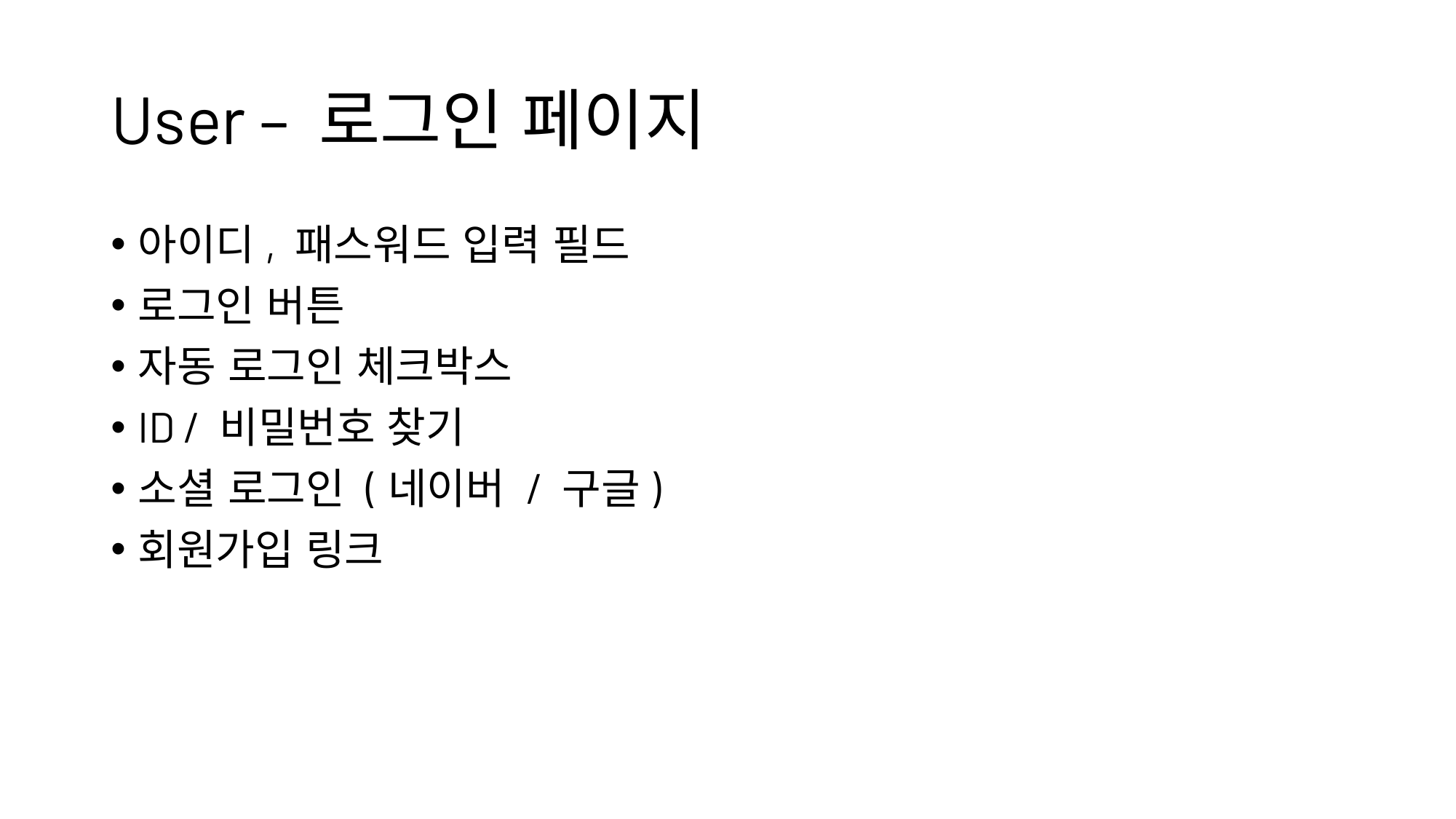

# User – 로그인 페이지
아이디, 패스워드 입력 필드
로그인 버튼
자동 로그인 체크박스
ID / 비밀번호 찾기
소셜 로그인 (네이버 / 구글)
회원가입 링크